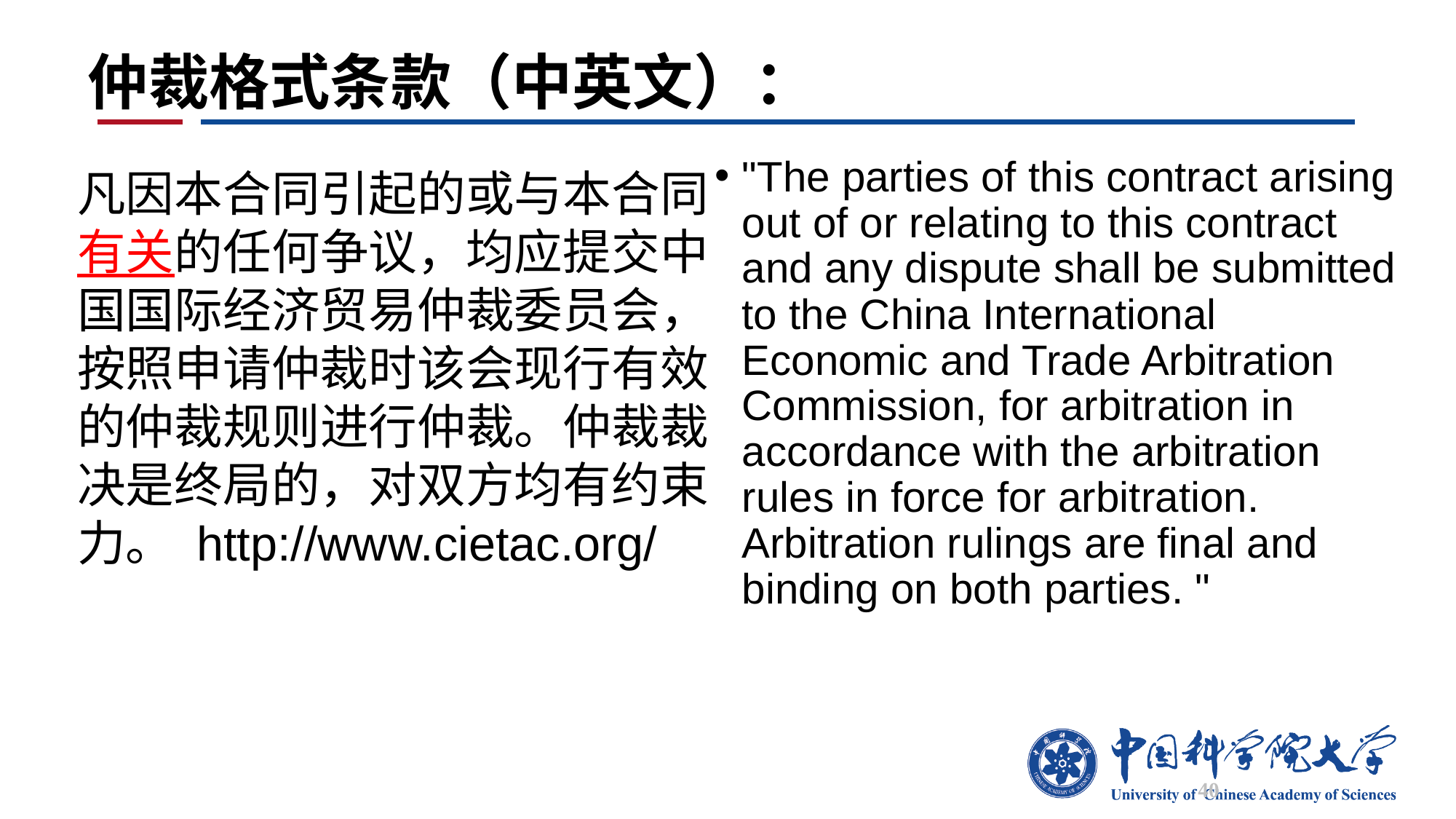

# 仲裁格式条款（中英文）：
"The parties of this contract arising out of or relating to this contract and any dispute shall be submitted to the China International Economic and Trade Arbitration Commission, for arbitration in accordance with the arbitration rules in force for arbitration. Arbitration rulings are final and binding on both parties. "

凡因本合同引起的或与本合同有关的任何争议，均应提交中国国际经济贸易仲裁委员会，按照申请仲裁时该会现行有效的仲裁规则进行仲裁。仲裁裁决是终局的，对双方均有约束力。 http://www.cietac.org/

40